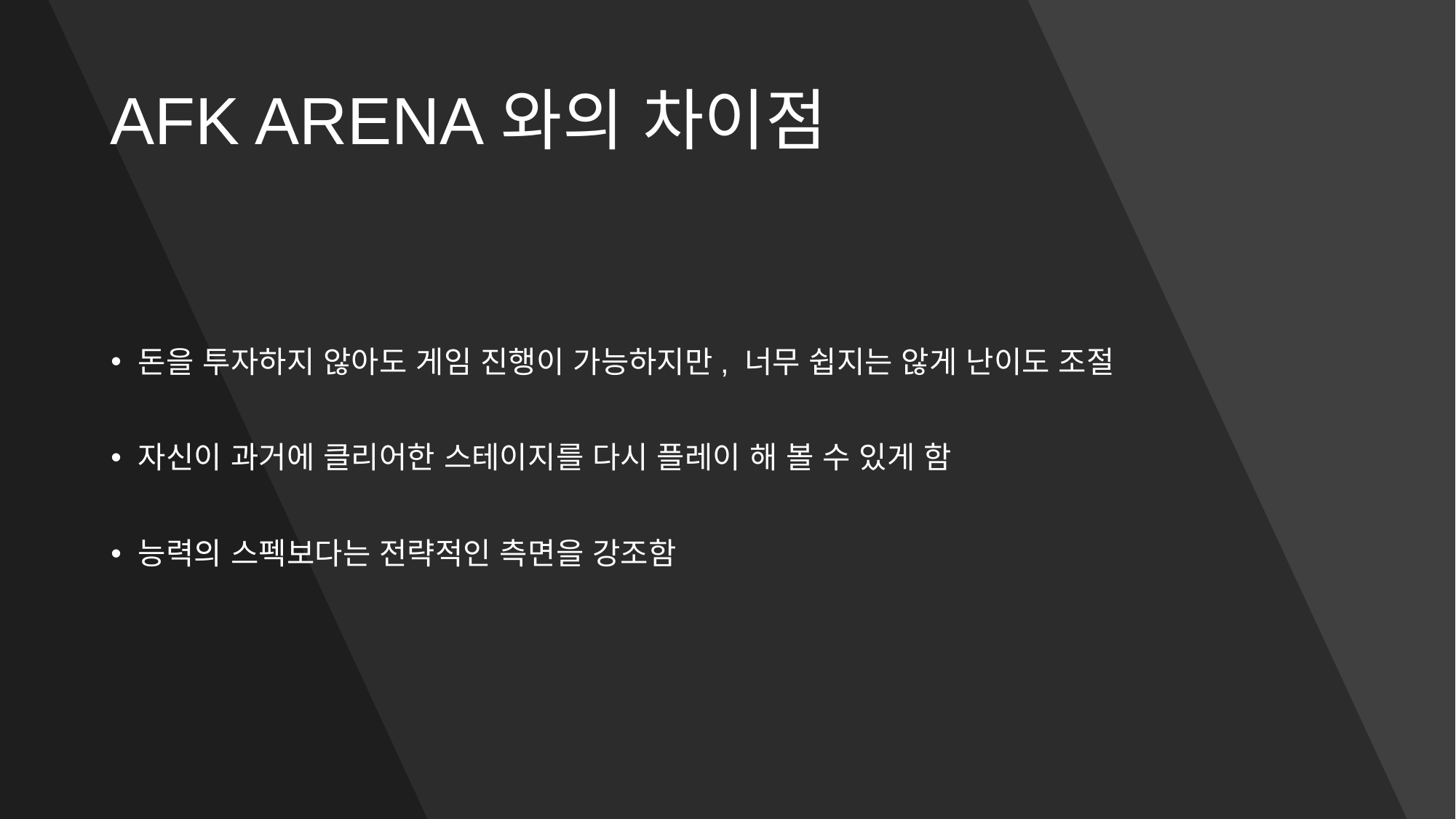

# AFK ARENA와의 차이점

돈을 투자하지 않아도 게임 진행이 가능하지만, 너무 쉽지는 않게 난이도 조절

자신이 과거에 클리어한 스테이지를 다시 플레이 해 볼 수 있게 함

능력의 스펙보다는 전략적인 측면을 강조함